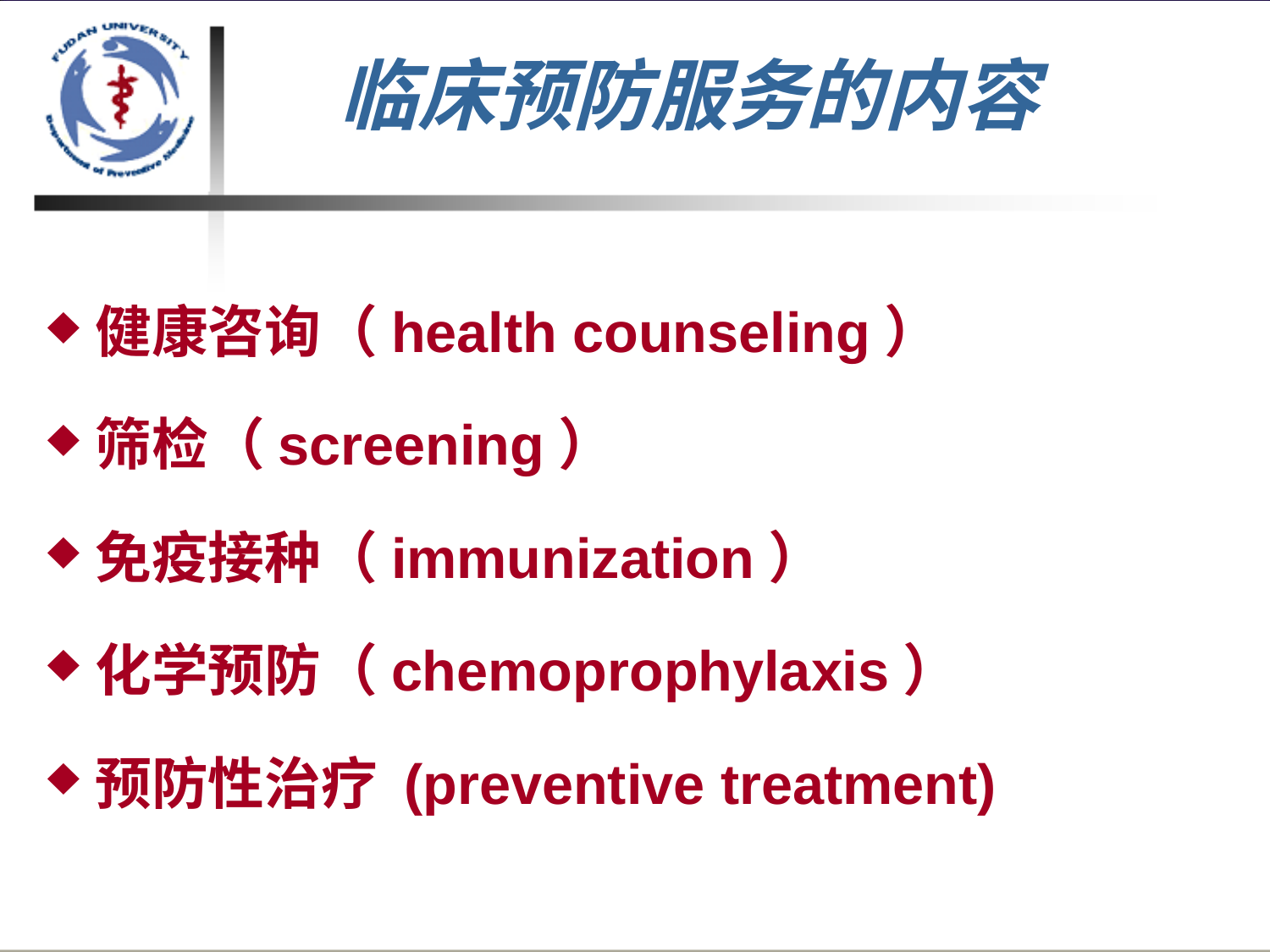

# 临床预防服务的内容
健康咨询（health counseling）
筛检（screening）
免疫接种（immunization）
化学预防（chemoprophylaxis）
预防性治疗 (preventive treatment)